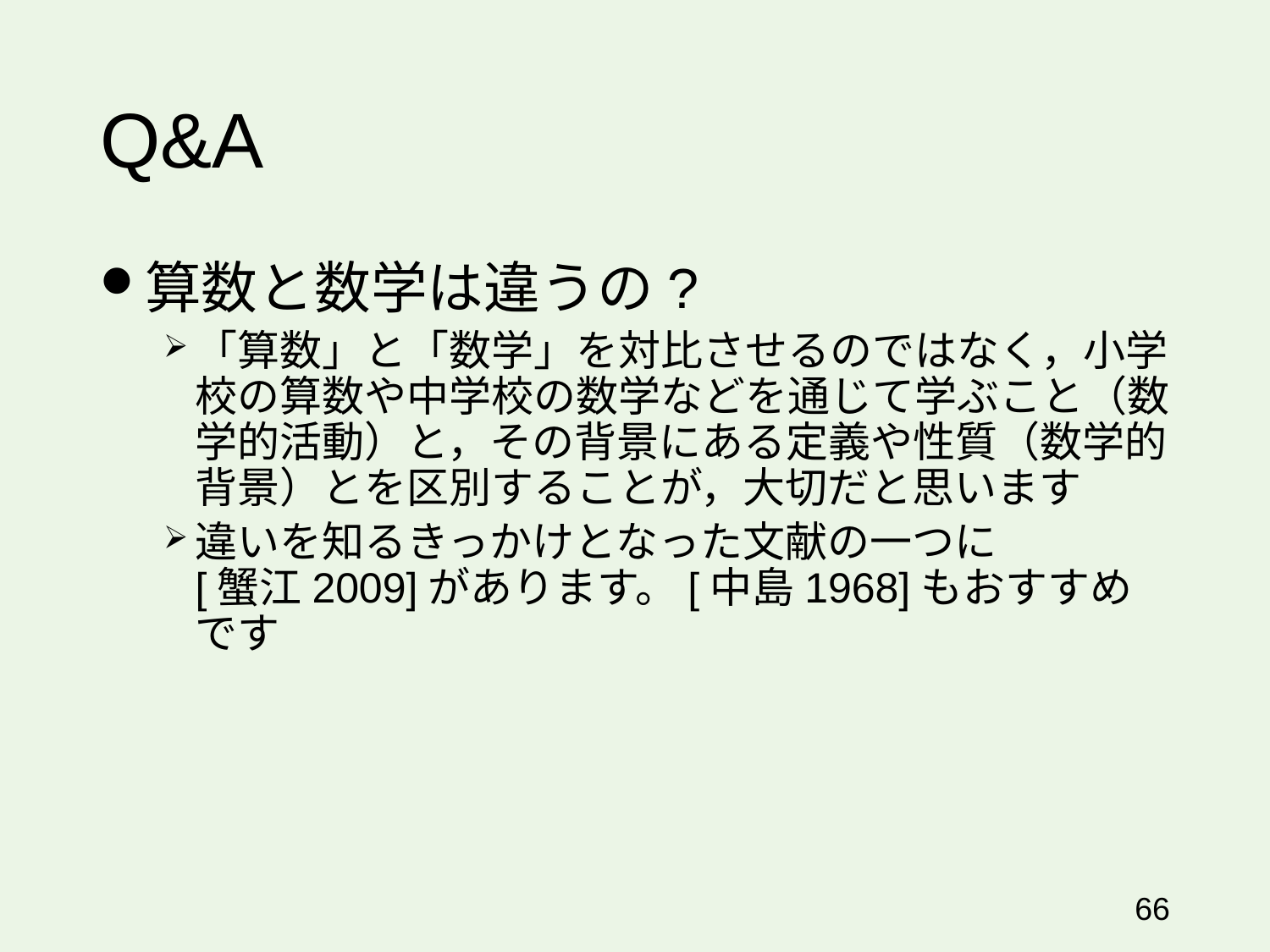

# Q&A
算数と数学は違うの?
「算数」と「数学」を対比させるのではなく，小学校の算数や中学校の数学などを通じて学ぶこと（数学的活動）と，その背景にある定義や性質（数学的背景）とを区別することが，大切だと思います
違いを知るきっかけとなった文献の一つに
[蟹江2009]があります。[中島1968]もおすすめです
66